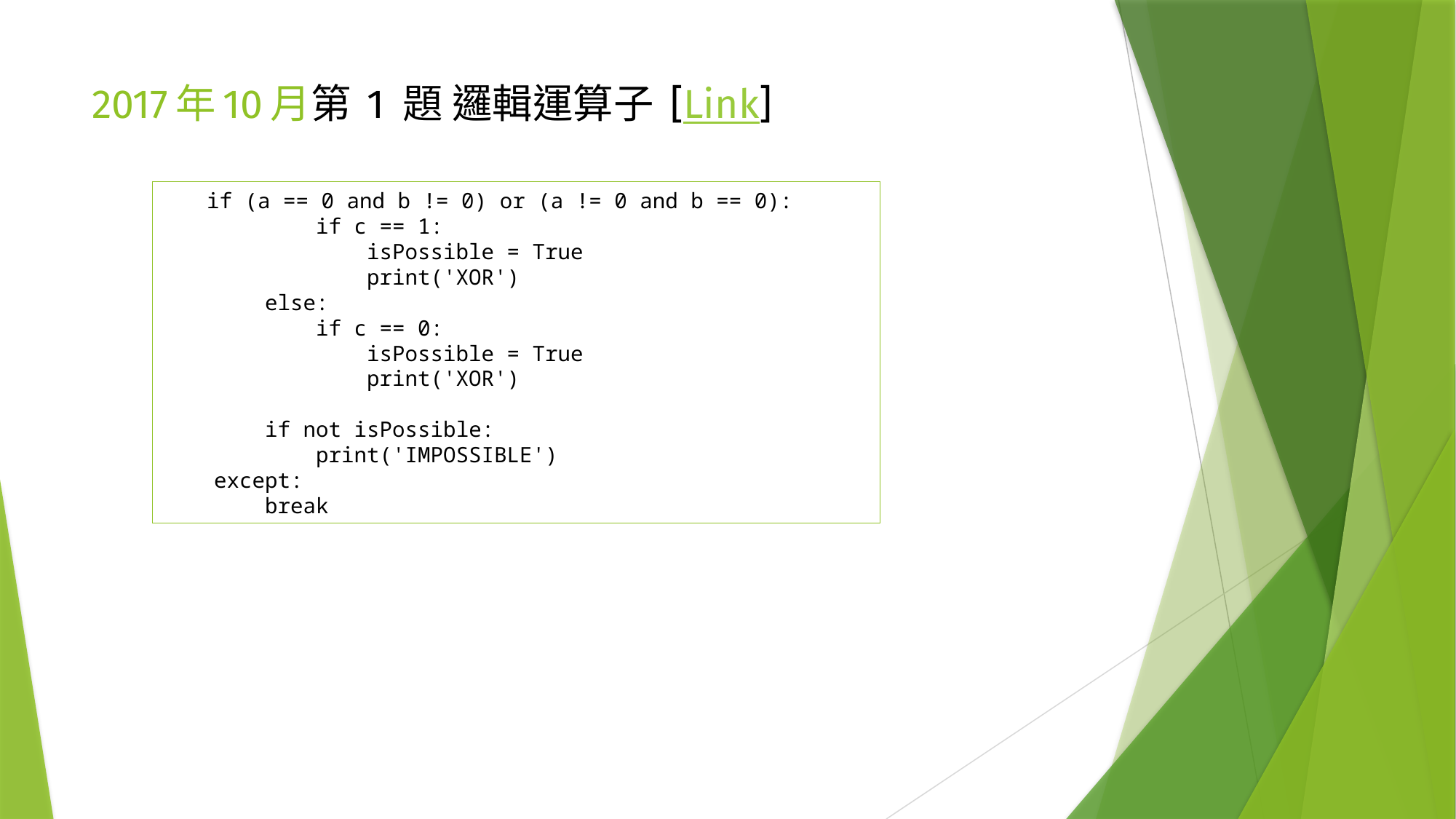

# 2017年10月第 1 題 邏輯運算子 [Link]
﻿        if (a == 0 and b != 0) or (a != 0 and b == 0):
            if c == 1:
                isPossible = True
                print('XOR')
        else:
            if c == 0:
                isPossible = True
                print('XOR')

        if not isPossible:
            print('IMPOSSIBLE')
    except:
        break